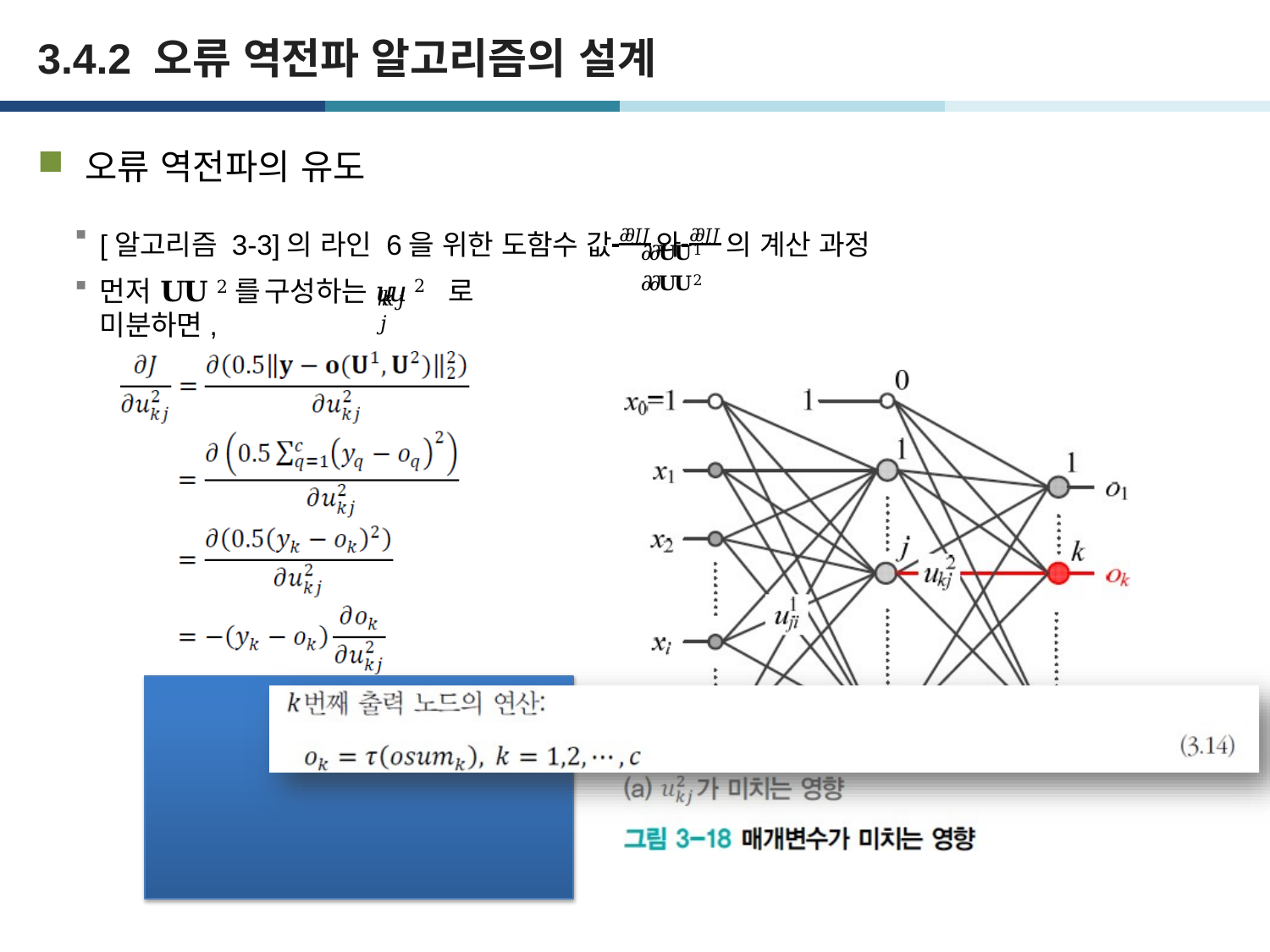

# 3.4.2 오류 역전파 알고리즘의 설계
오류 역전파의 유도
[알고리즘 3-3]의 라인 6을 위한 도함수 값 𝜕𝜕𝐽𝐽 와 𝜕𝜕𝐽𝐽 의 계산 과정
𝜕𝜕𝐔𝐔1	𝜕𝜕𝐔𝐔2
먼저 𝐔𝐔2를 구성하는 𝑢𝑢2 로 미분하면,
𝑘𝑘𝑗𝑗